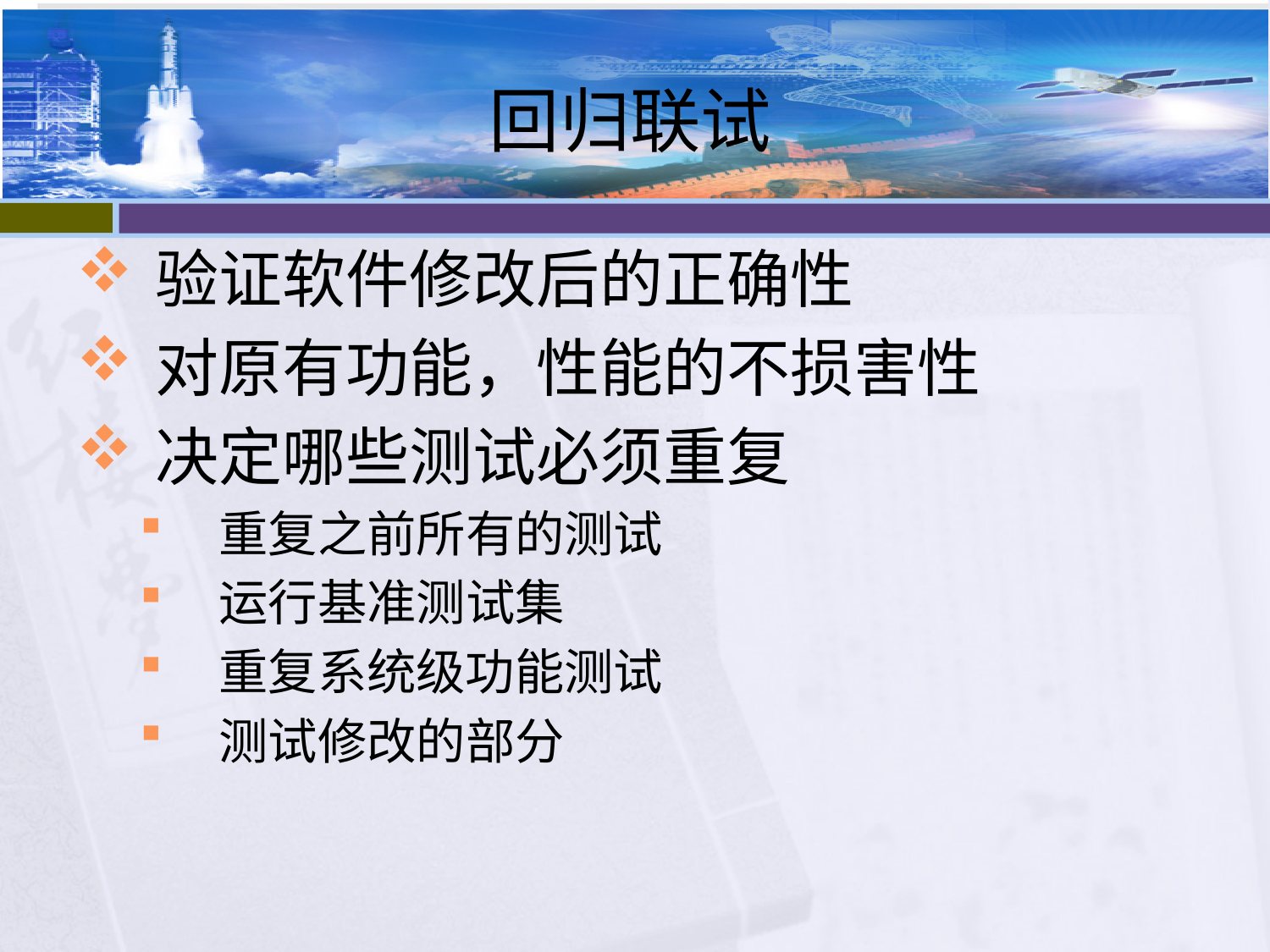

# 回归联试

验证软件修改后的正确性
对原有功能，性能的不损害性
决定哪些测试必须重复
重复之前所有的测试
运行基准测试集
重复系统级功能测试
测试修改的部分